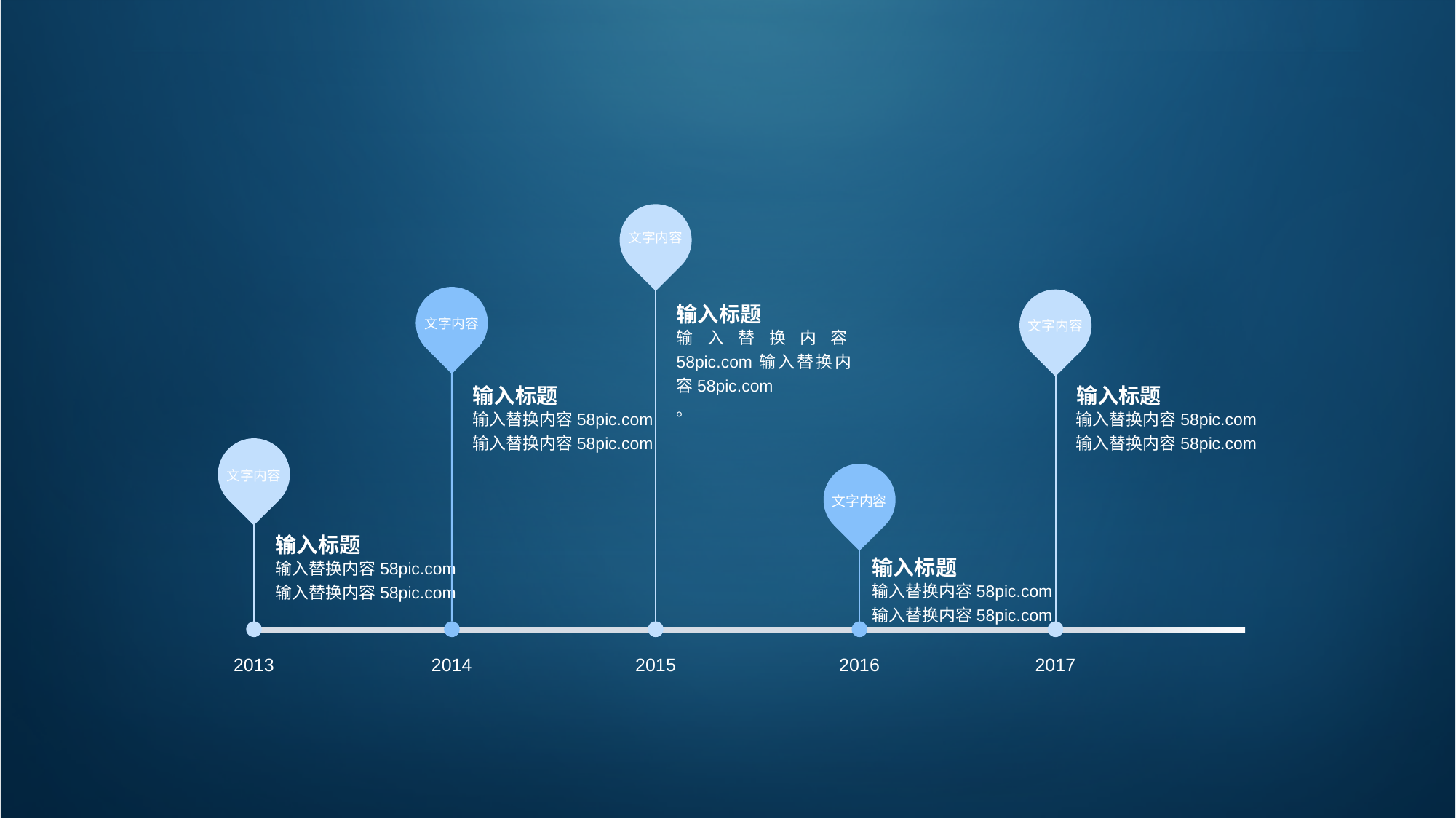

文字内容

文字内容

文字内容

输入标题
输入替换内容58pic.com输入替换内容58pic.com
。
输入标题
输入标题
输入替换内容58pic.com输入替换内容58pic.com
输入替换内容58pic.com输入替换内容58pic.com

文字内容

文字内容

输入标题
输入标题
输入替换内容58pic.com输入替换内容58pic.com
输入替换内容58pic.com输入替换内容58pic.com

2013
2014
2015
2016
2017